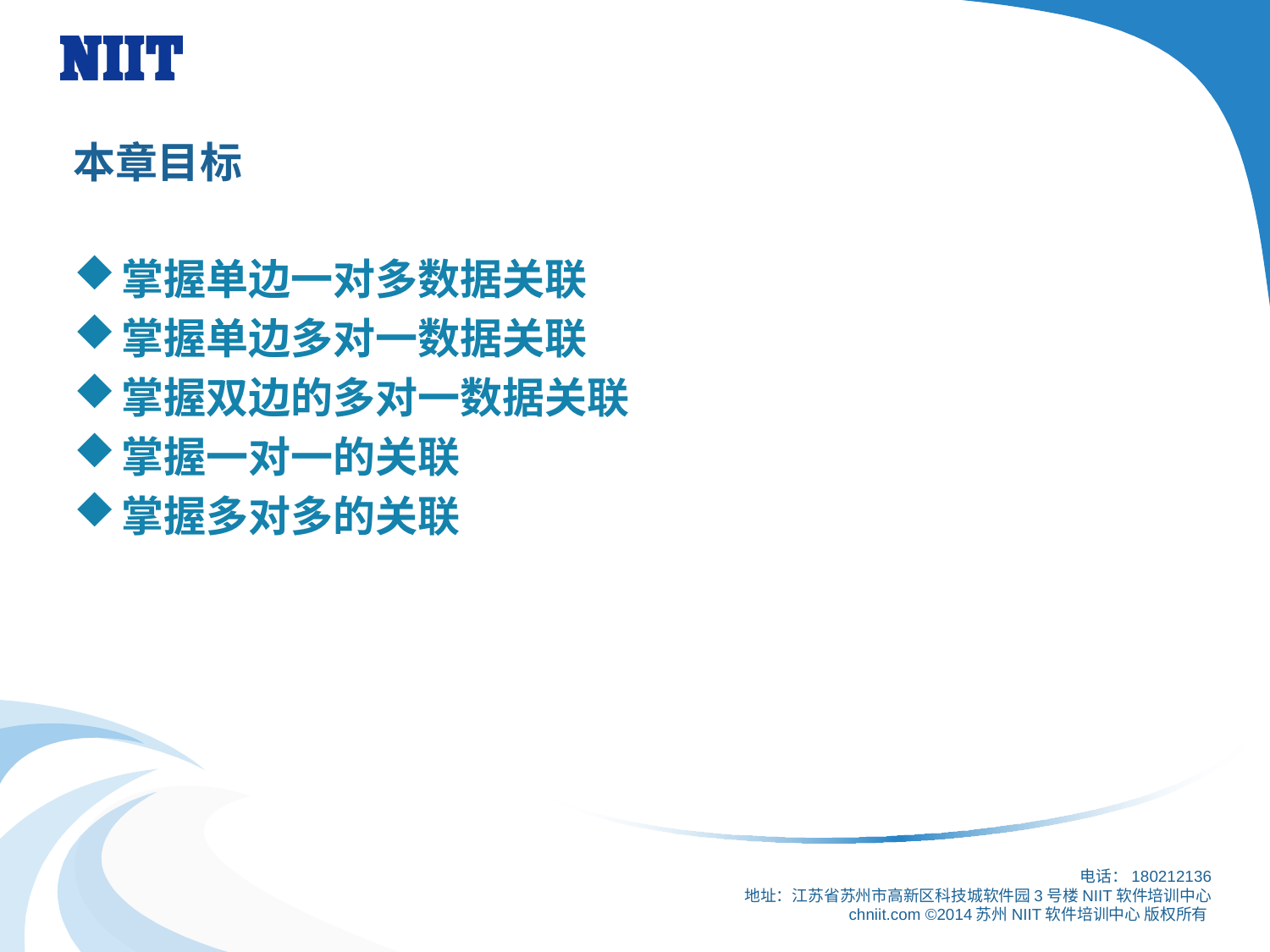

# 本章目标
掌握单边一对多数据关联
掌握单边多对一数据关联
掌握双边的多对一数据关联
掌握一对一的关联
掌握多对多的关联